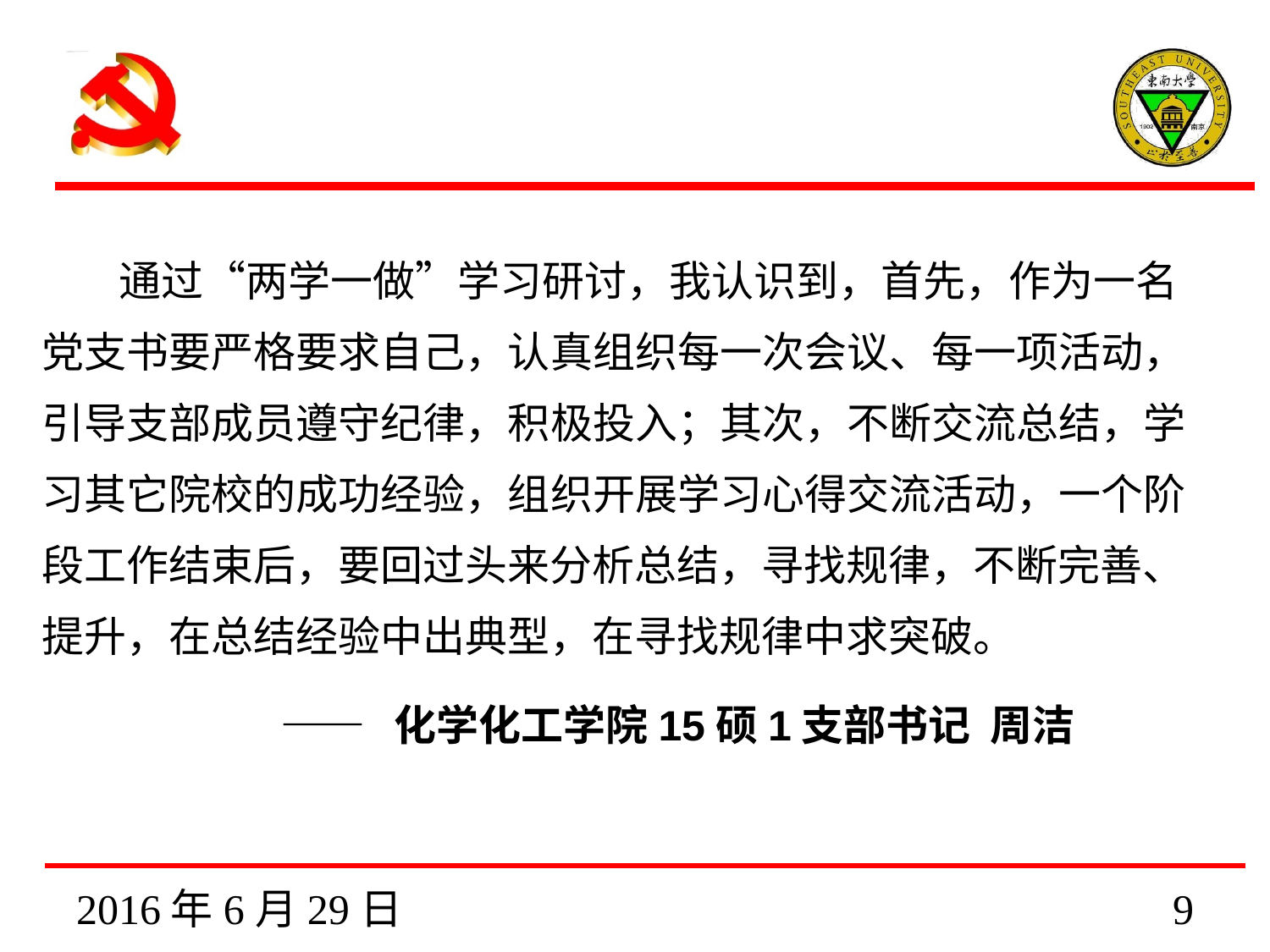

通过“两学一做”学习研讨，我认识到，首先，作为一名党支书要严格要求自己，认真组织每一次会议、每一项活动，引导支部成员遵守纪律，积极投入；其次，不断交流总结，学习其它院校的成功经验，组织开展学习心得交流活动，一个阶段工作结束后，要回过头来分析总结，寻找规律，不断完善、提升，在总结经验中出典型，在寻找规律中求突破。
                         ——  化学化工学院15硕1支部书记  周洁

2016年6月29日
9